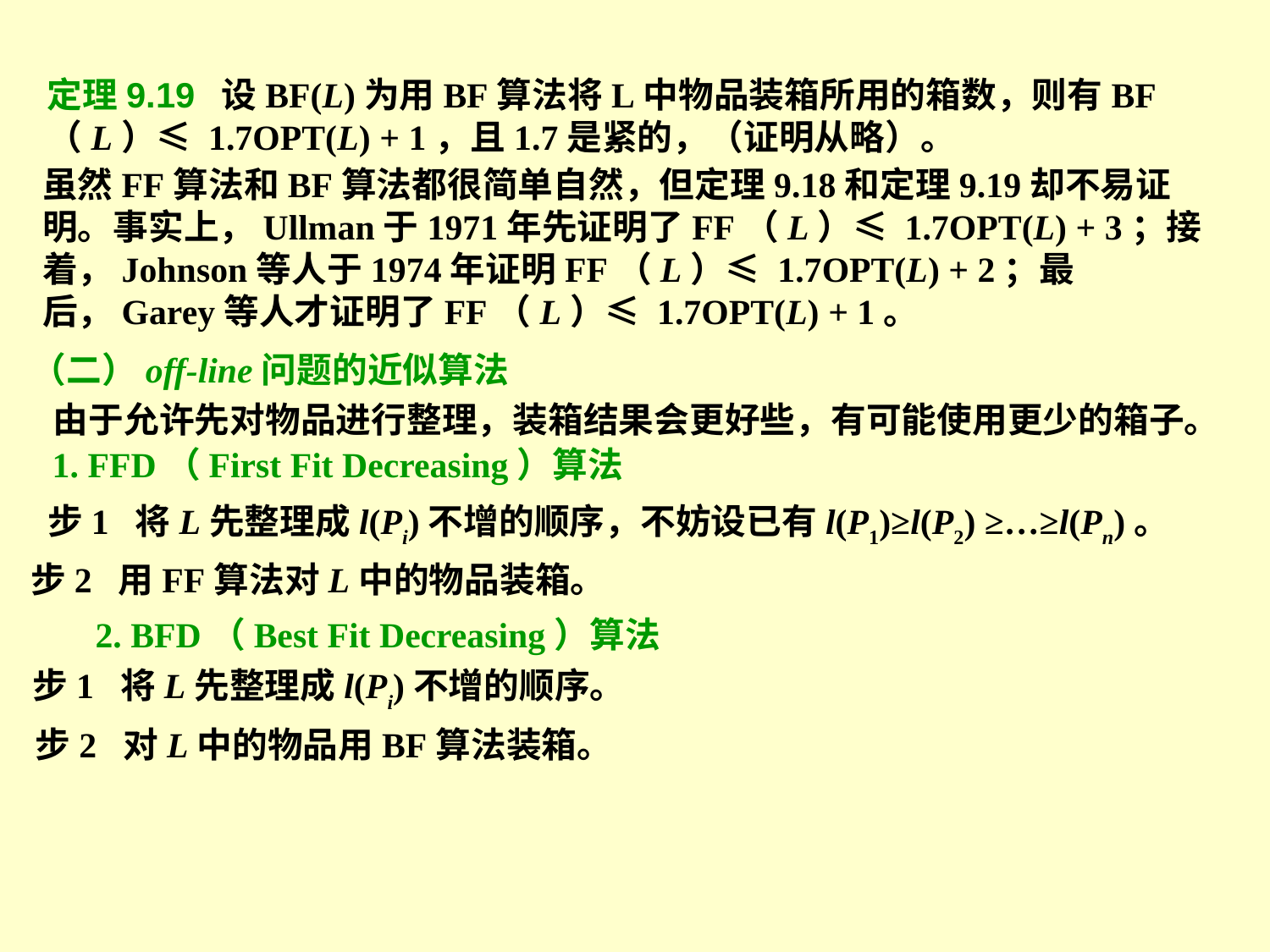

定理9.19  设BF(L)为用BF算法将L中物品装箱所用的箱数，则有BF（L）≤ 1.7OPT(L) + 1，且1.7是紧的，（证明从略）。
虽然FF算法和BF算法都很简单自然，但定理9.18和定理9.19却不易证明。事实上，Ullman于1971年先证明了FF（L）≤ 1.7OPT(L) + 3；接着，Johnson等人于1974年证明FF（L）≤ 1.7OPT(L) + 2；最后，Garey等人才证明了FF（L）≤ 1.7OPT(L) + 1。
（二）off-line问题的近似算法
由于允许先对物品进行整理，装箱结果会更好些，有可能使用更少的箱子。
1. FFD（First Fit Decreasing）算法
步1  将L先整理成l(Pi)不增的顺序，不妨设已有l(P1)≥l(P2) ≥…≥l(Pn)。
步2  用FF算法对L中的物品装箱。
2. BFD（Best Fit Decreasing）算法
步1  将L先整理成l(Pi)不增的顺序。
步2  对L中的物品用BF算法装箱。